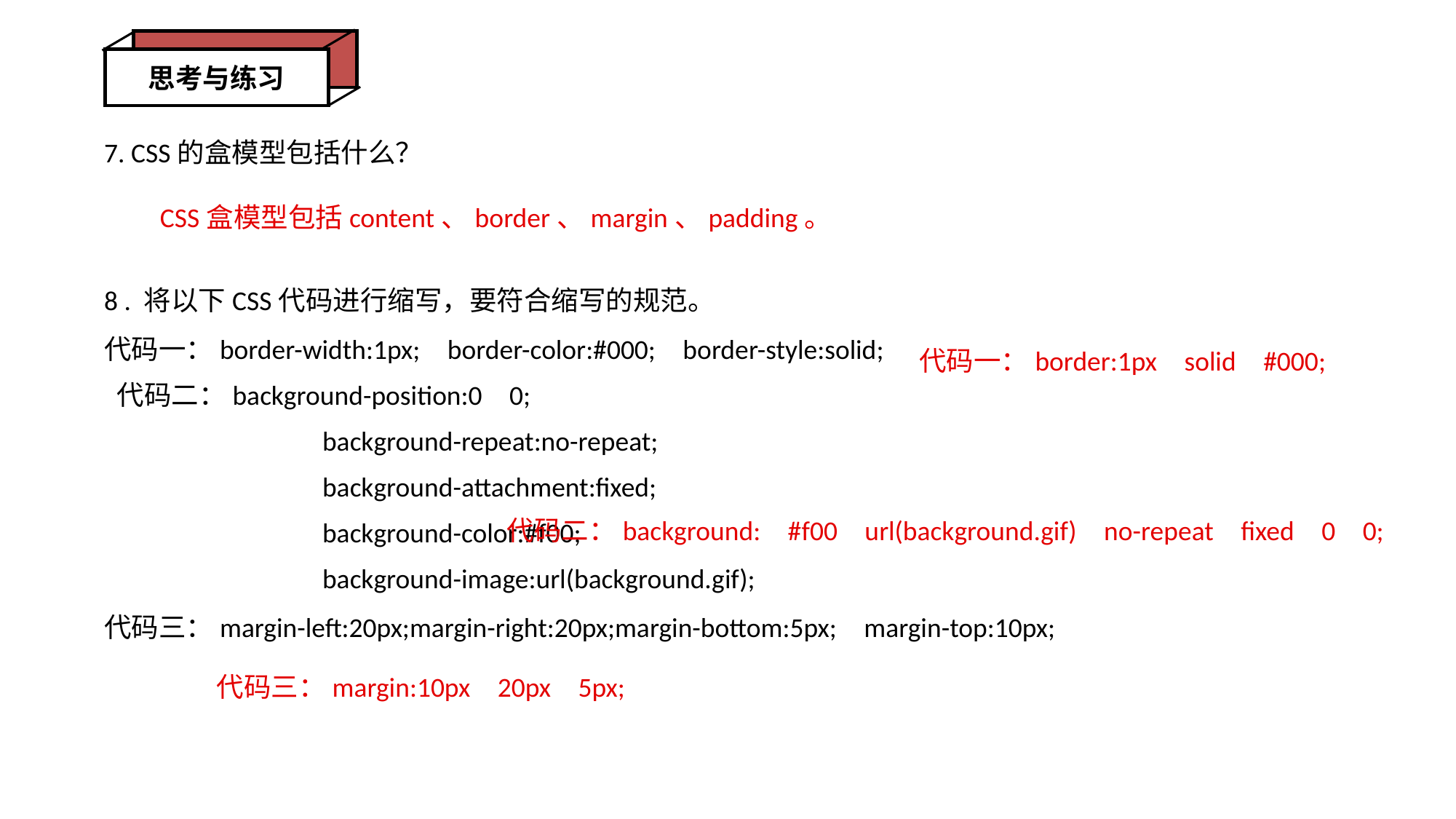

思考与练习

7. CSS的盒模型包括什么？

8 . 将以下CSS代码进行缩写，要符合缩写的规范。
代码一：border-width:1px; border-color:#000; border-style:solid;
 代码二：background-position:0 0;
		background-repeat:no-repeat;
		background-attachment:fixed;
		background-color:#f00;
		background-image:url(background.gif);
代码三：margin-left:20px;margin-right:20px;margin-bottom:5px; margin-top:10px;

CSS盒模型包括content、border、margin、padding。
代码一：border:1px solid #000;

代码二：background: #f00 url(background.gif) no-repeat fixed 0 0;

代码三：margin:10px 20px 5px;